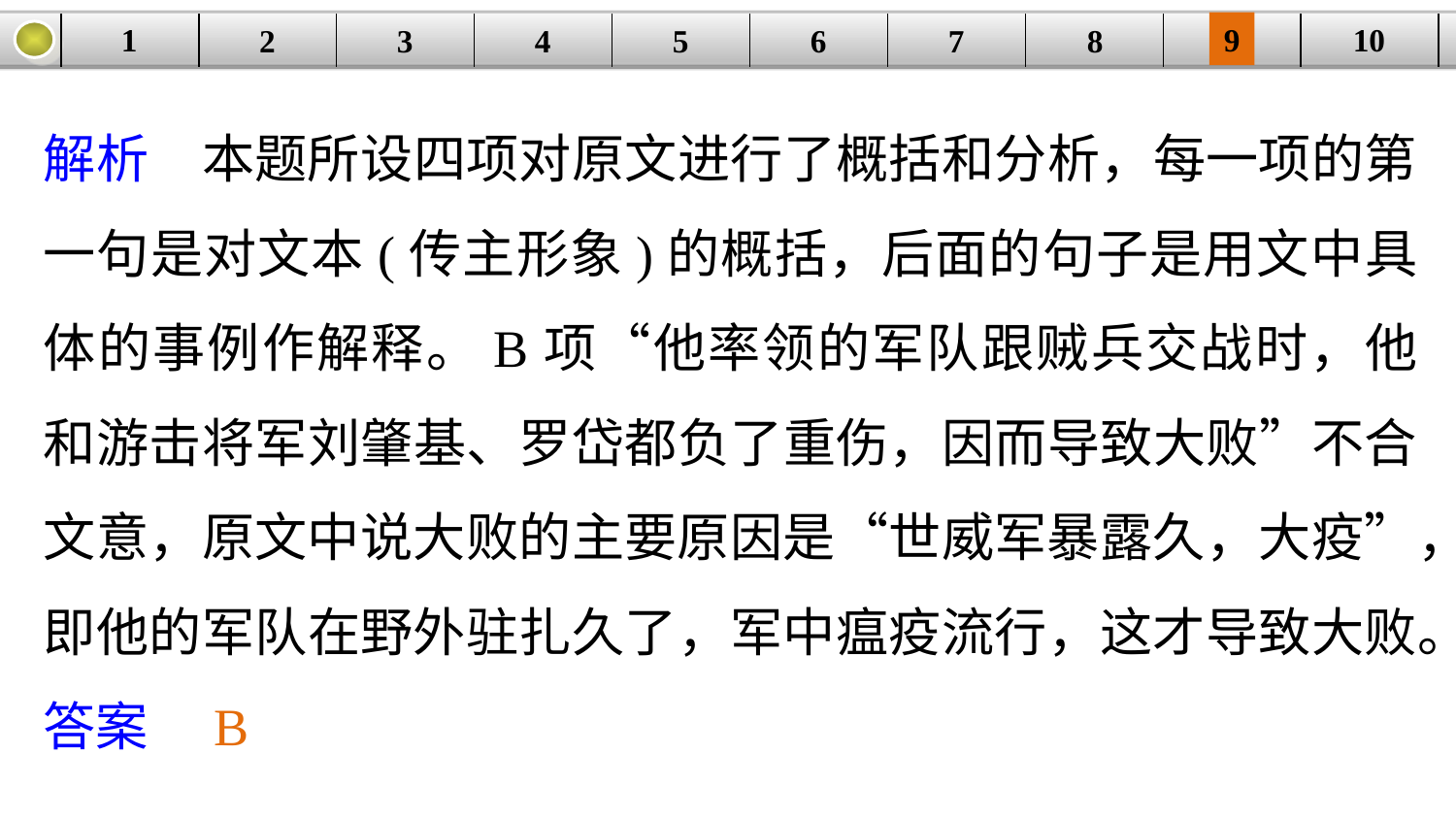

9
10
1
3
4
5
6
8
2
|  |  |  |  |  |  |  |  |  |  |
| --- | --- | --- | --- | --- | --- | --- | --- | --- | --- |
7

解析　本题所设四项对原文进行了概括和分析，每一项的第一句是对文本(传主形象)的概括，后面的句子是用文中具体的事例作解释。B项“他率领的军队跟贼兵交战时，他和游击将军刘肇基、罗岱都负了重伤，因而导致大败”不合文意，原文中说大败的主要原因是“世威军暴露久，大疫”，即他的军队在野外驻扎久了，军中瘟疫流行，这才导致大败。
答案　B